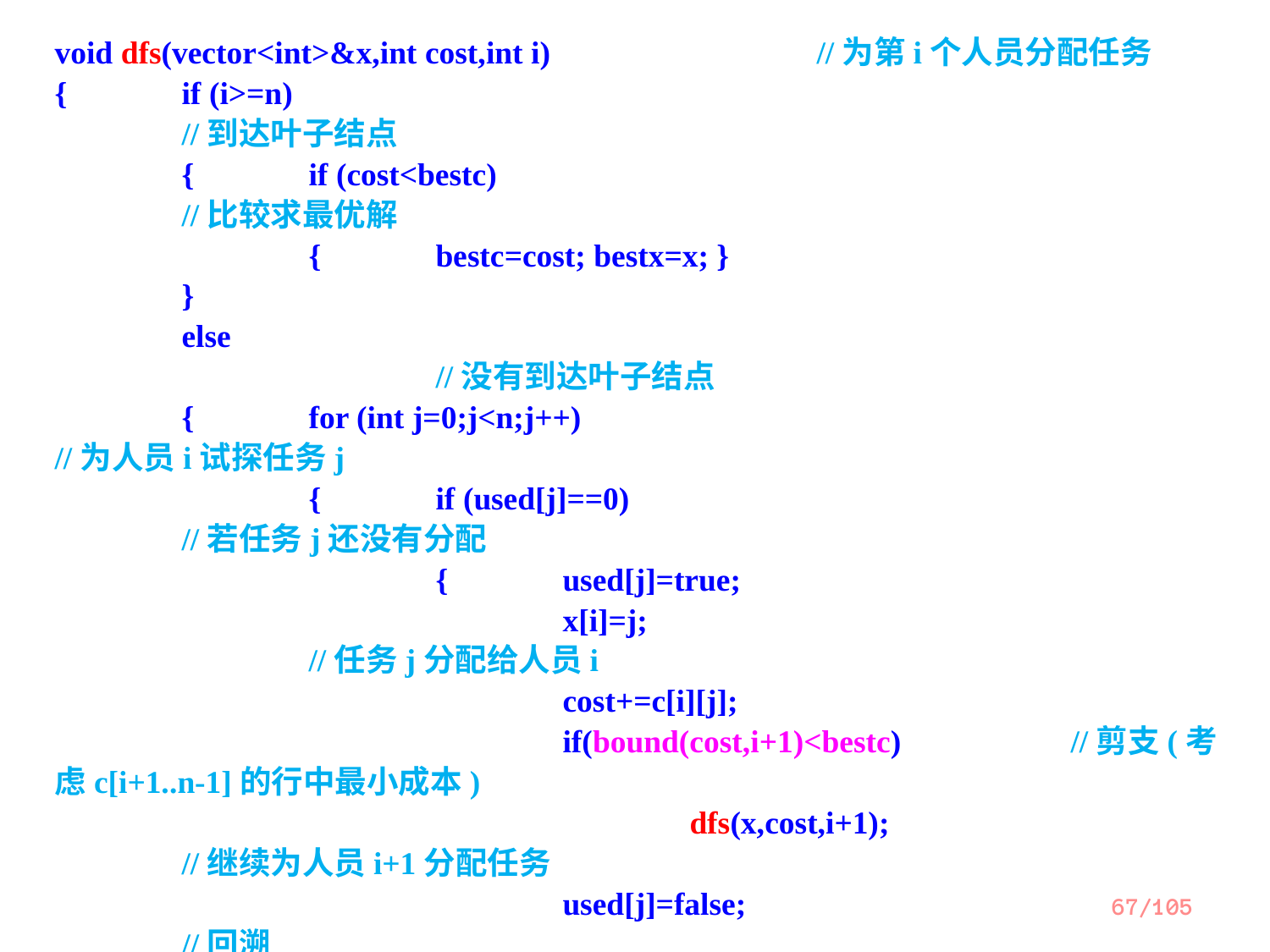

void dfs(vector<int>&x,int cost,int i)			//为第i个人员分配任务
{	if (i>=n)									//到达叶子结点
	{	if (cost<bestc)							//比较求最优解
		{	bestc=cost; bestx=x; }
	}
	else											//没有到达叶子结点
	{	for (int j=0;j<n;j++)					//为人员i试探任务j
		{	if (used[j]==0)						//若任务j还没有分配
			{	used[j]=true;
				x[i]=j;							//任务j分配给人员i
				cost+=c[i][j];
				if(bound(cost,i+1)<bestc)		//剪支(考虑c[i+1..n-1]的行中最小成本)
					dfs(x,cost,i+1);				//继续为人员i+1分配任务
				used[j]=false;					//回溯
				x[i]=0;
				cost-=c[i][j];
			}
		}
	}
}
67/105